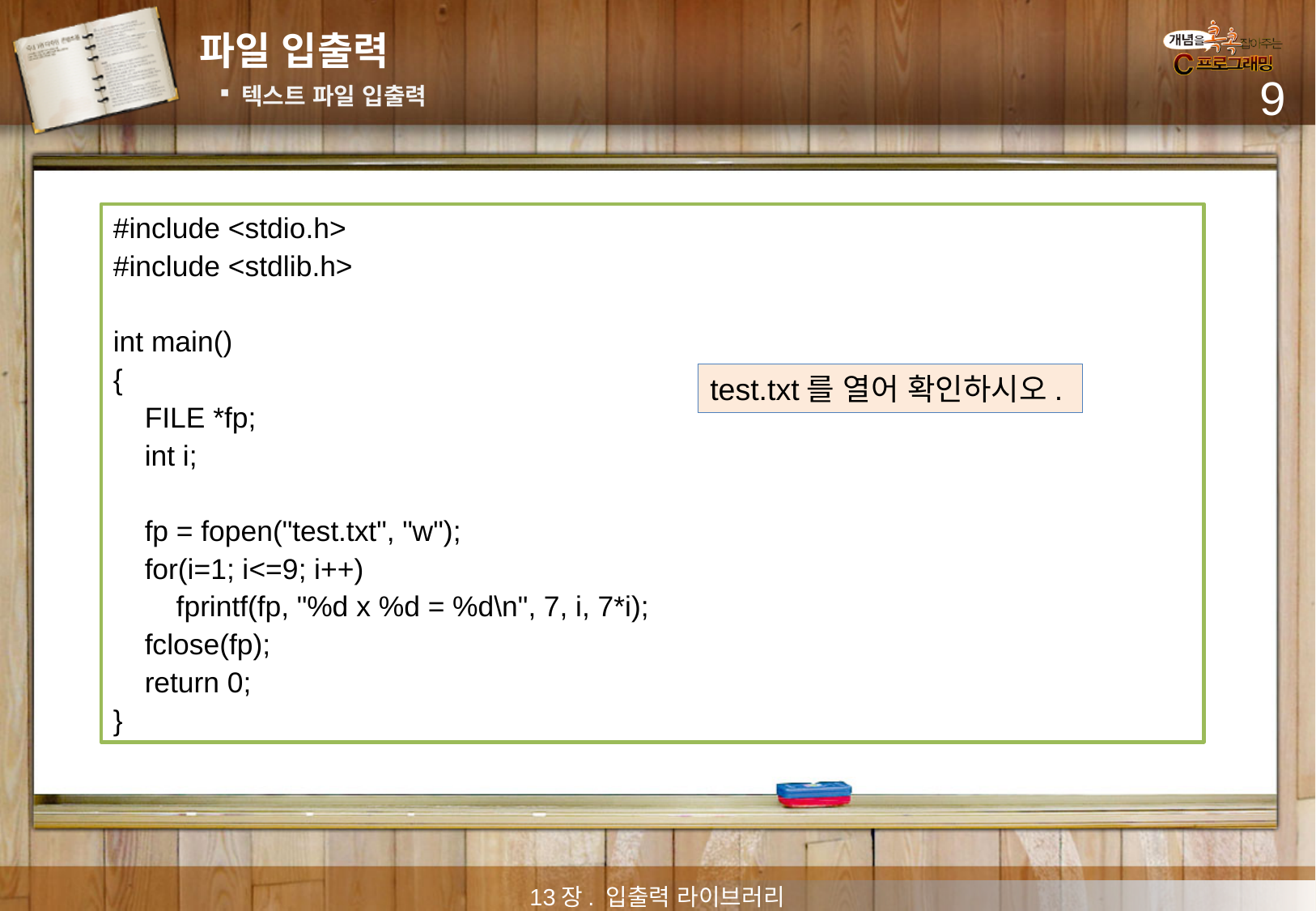

# 파일 입출력
 텍스트 파일 입출력
9

#include <stdio.h>
#include <stdlib.h>

int main()
{
    FILE *fp;
    int i;

    fp = fopen("test.txt", "w");
    for(i=1; i<=9; i++)
        fprintf(fp, "%d x %d = %d\n", 7, i, 7*i);
    fclose(fp);
    return 0;
}
test.txt를 열어 확인하시오.
13장. 입출력 라이브러리